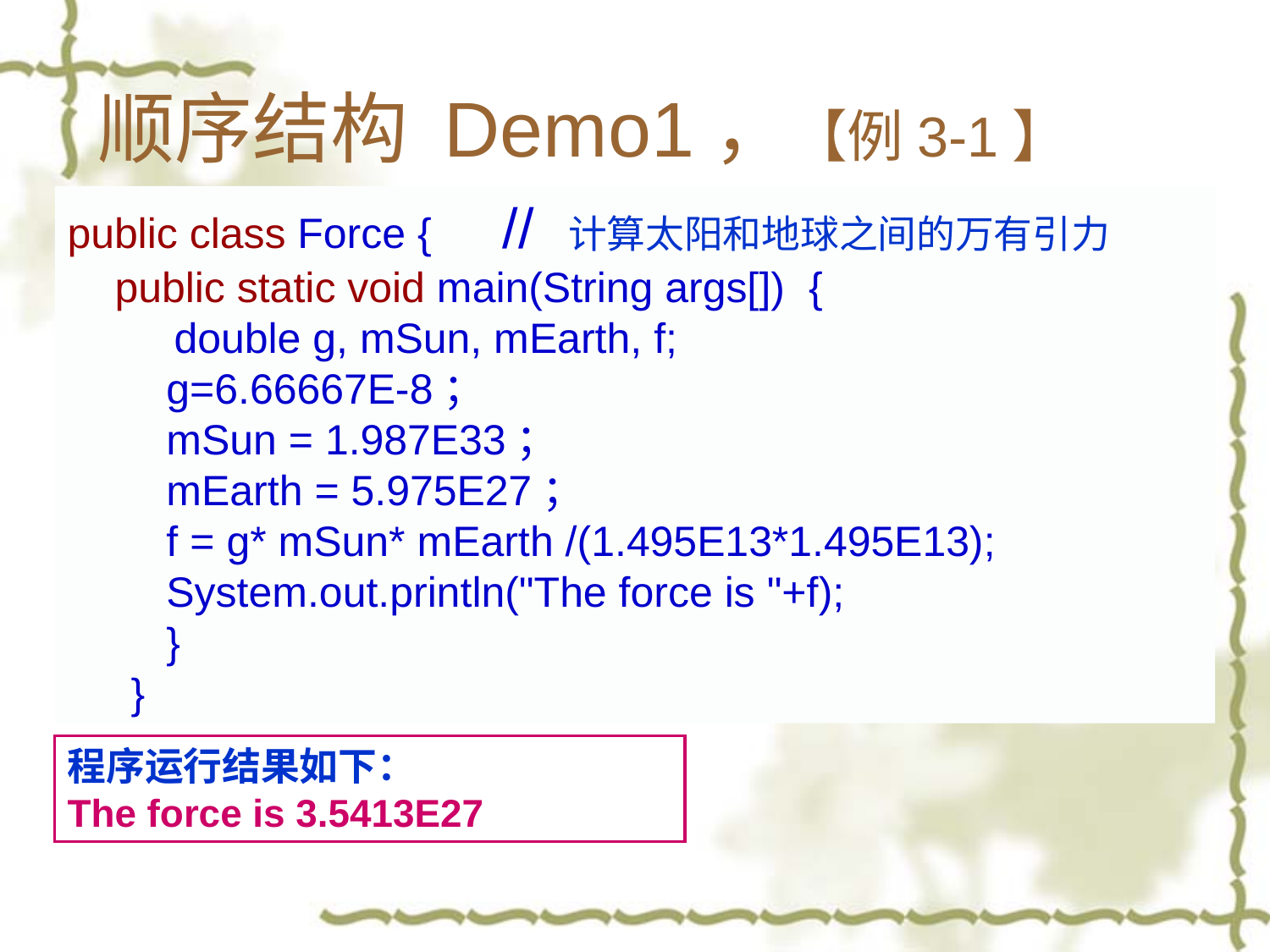

# 顺序结构 Demo1，【例3-1】
public class Force {      //  计算太阳和地球之间的万有引力
    public static void main(String args[])  {
         double g, mSun, mEarth, f;
   g=6.66667E-8；
   mSun = 1.987E33；
   mEarth = 5.975E27；
   f = g* mSun* mEarth /(1.495E13*1.495E13);
   System.out.println("The force is "+f);
   }
}
程序运行结果如下：
The force is 3.5413E27